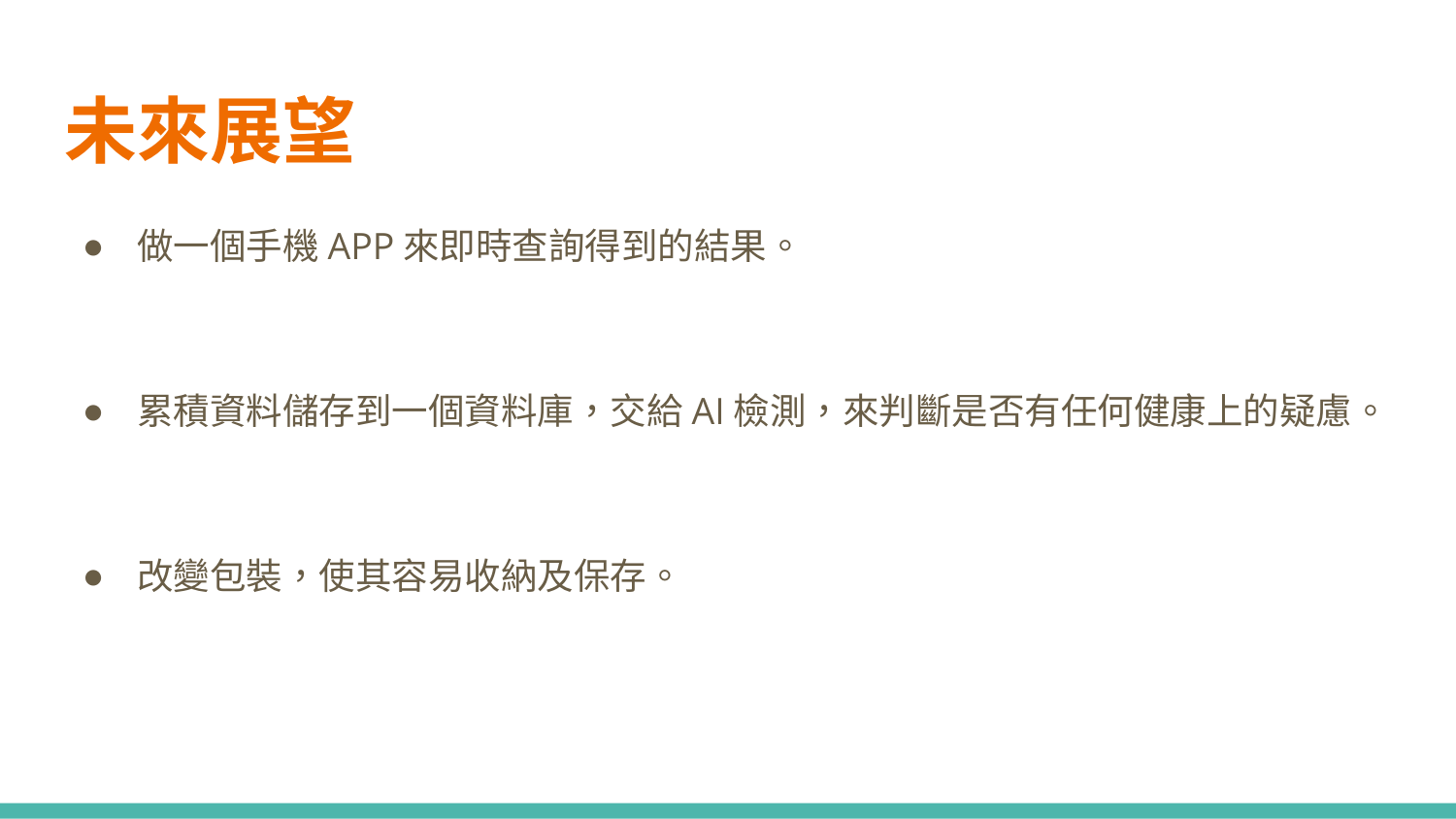

# 未來展望
做一個手機APP來即時查詢得到的結果。

累積資料儲存到一個資料庫，交給AI檢測，來判斷是否有任何健康上的疑慮。

改變包裝，使其容易收納及保存。